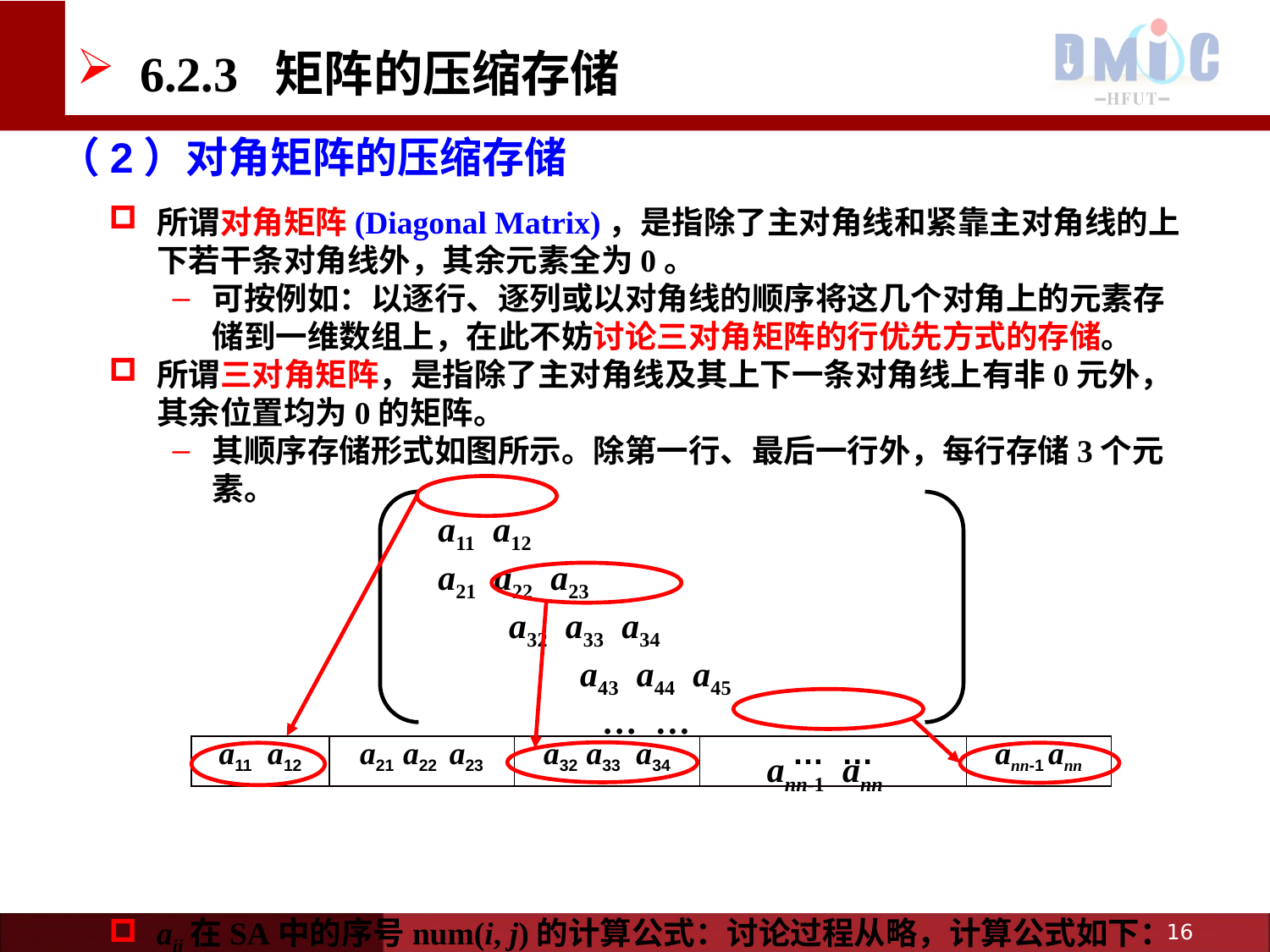

16
6.2.3  矩阵的压缩存储
# （2）对角矩阵的压缩存储
所谓对角矩阵(Diagonal Matrix)，是指除了主对角线和紧靠主对角线的上下若干条对角线外，其余元素全为0。
可按例如：以逐行、逐列或以对角线的顺序将这几个对角上的元素存储到一维数组上，在此不妨讨论三对角矩阵的行优先方式的存储。
所谓三对角矩阵，是指除了主对角线及其上下一条对角线上有非0元外，其余位置均为0的矩阵。
其顺序存储形式如图所示。除第一行、最后一行外，每行存储3个元素。
                                 a11  a12
                                     a21  a22  a23
                                             a32  a33  a34
                                                     a43  a44  a45
                                                                                                 …  …
                                                                          ann-1  ann

aij在SA中的序号num(i, j)的计算公式：讨论过程从略，计算公式如下：
num(i, j)=[3(i-1)-1]+[j-i+2]=2i+j-2        ( |i-j|<=1)

| a11 a12 | a21 a22 a23 | a32 a33 a34 | … … | ann-1 ann |
| --- | --- | --- | --- | --- |